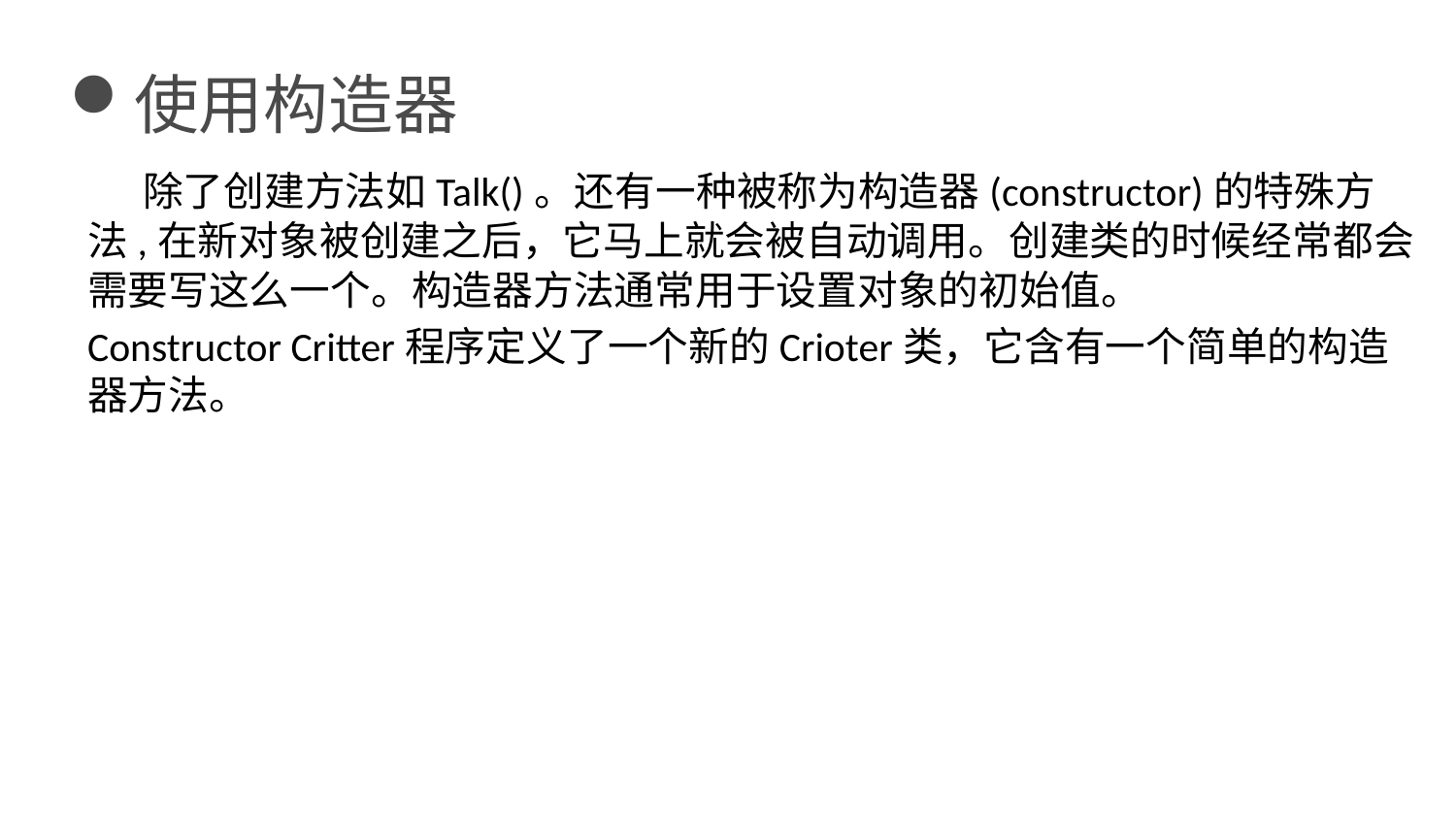

使用构造器
    除了创建方法如Talk()。还有一种被称为构造器(constructor)的特殊方法,在新对象被创建之后，它马上就会被自动调用。创建类的时候经常都会需要写这么一个。构造器方法通常用于设置对象的初始值。
Constructor Critter程序定义了一个新的Crioter类，它含有一个简单的构造器方法。

9